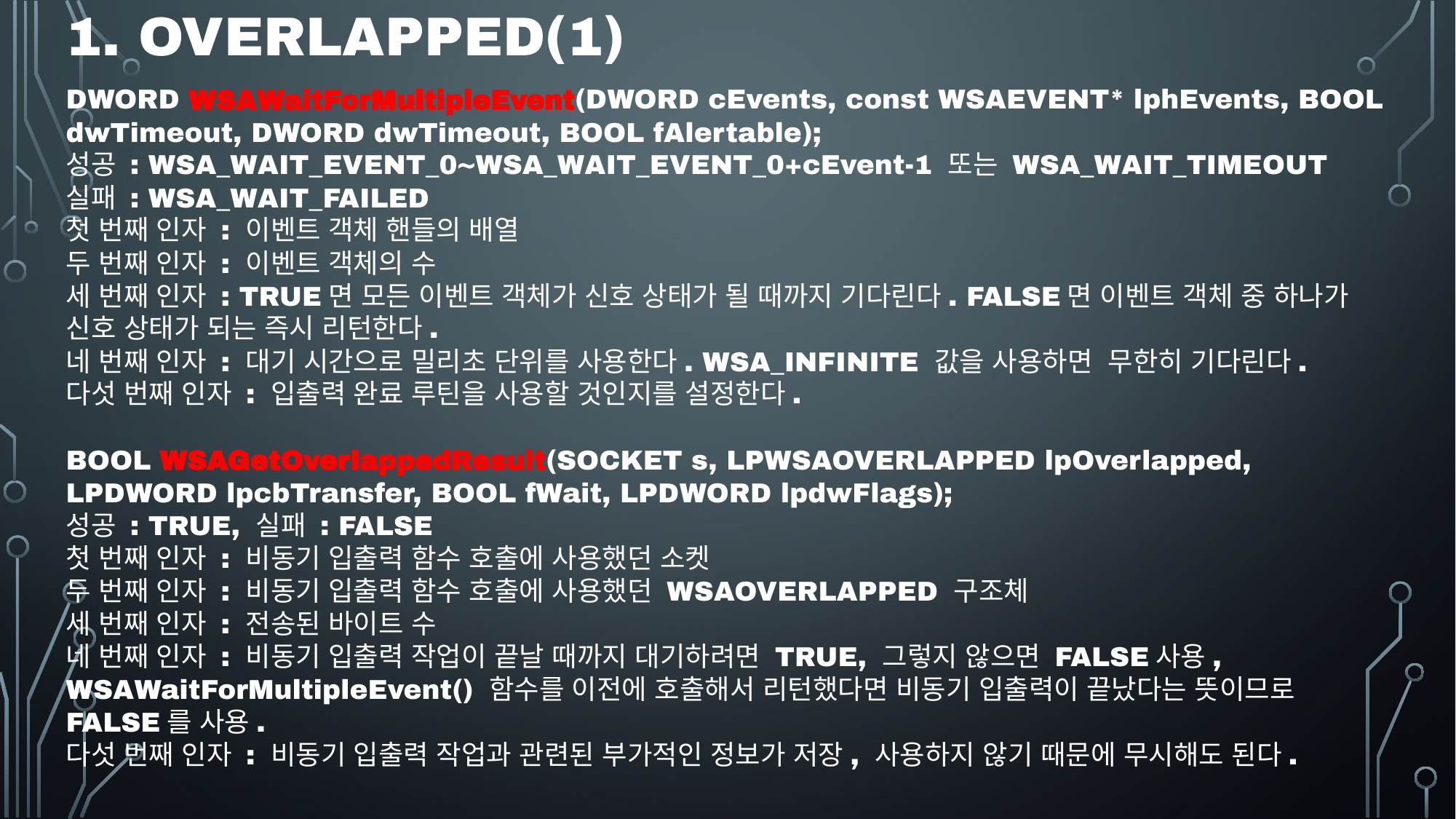

# 1. Overlapped(1)
DWORD WSAWaitForMultipleEvent(DWORD cEvents, const WSAEVENT* lphEvents, BOOL dwTimeout, DWORD dwTimeout, BOOL fAlertable);
성공 : WSA_WAIT_EVENT_0~WSA_WAIT_EVENT_0+cEvent-1 또는 WSA_WAIT_TIMEOUT
실패 : WSA_WAIT_FAILED
첫 번째 인자 : 이벤트 객체 핸들의 배열
두 번째 인자 : 이벤트 객체의 수
세 번째 인자 : TRUE면 모든 이벤트 객체가 신호 상태가 될 때까지 기다린다. FALSE면 이벤트 객체 중 하나가 신호 상태가 되는 즉시 리턴한다.
네 번째 인자 : 대기 시간으로 밀리초 단위를 사용한다. WSA_INFINITE 값을 사용하면  무한히 기다린다.
다섯 번째 인자 : 입출력 완료 루틴을 사용할 것인지를 설정한다.

BOOL WSAGetOverlappedResult(SOCKET s, LPWSAOVERLAPPED lpOverlapped, LPDWORD lpcbTransfer, BOOL fWait, LPDWORD lpdwFlags);
성공 : TRUE, 실패 : FALSE
첫 번째 인자 : 비동기 입출력 함수 호출에 사용했던 소켓
두 번째 인자 : 비동기 입출력 함수 호출에 사용했던 WSAOVERLAPPED 구조체
세 번째 인자 : 전송된 바이트 수
네 번째 인자 : 비동기 입출력 작업이 끝날 때까지 대기하려면 TRUE, 그렇지 않으면 FALSE사용, WSAWaitForMultipleEvent() 함수를 이전에 호출해서 리턴했다면 비동기 입출력이 끝났다는 뜻이므로 FALSE를 사용.
다섯 번째 인자 : 비동기 입출력 작업과 관련된 부가적인 정보가 저장, 사용하지 않기 때문에 무시해도 된다.